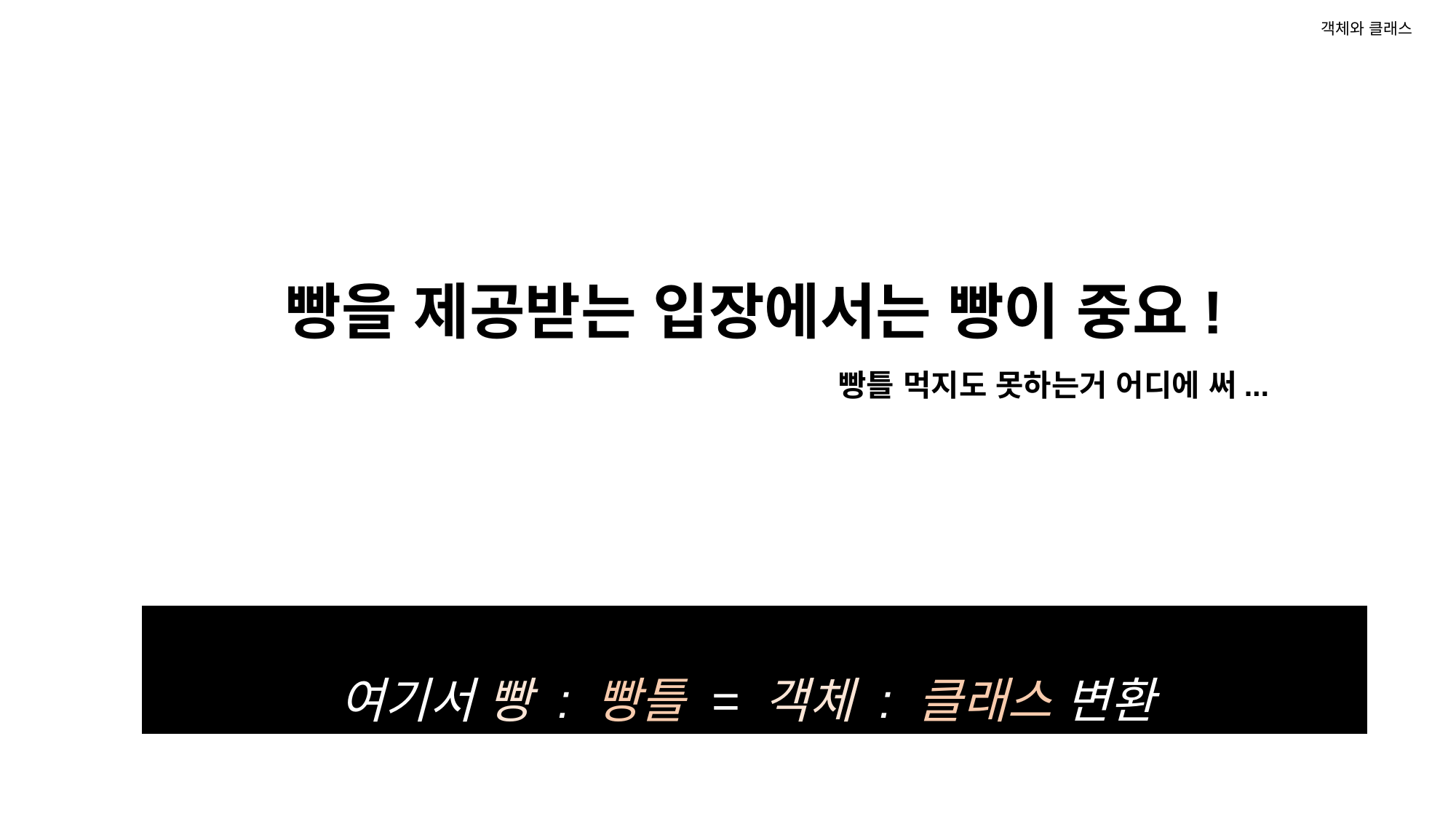

# 객체와 클래스
빵을 제공받는 입장에서는 빵이 중요!
빵틀 먹지도 못하는거 어디에 써...

여기서 빵 : 빵틀 = 객체 : 클래스 변환